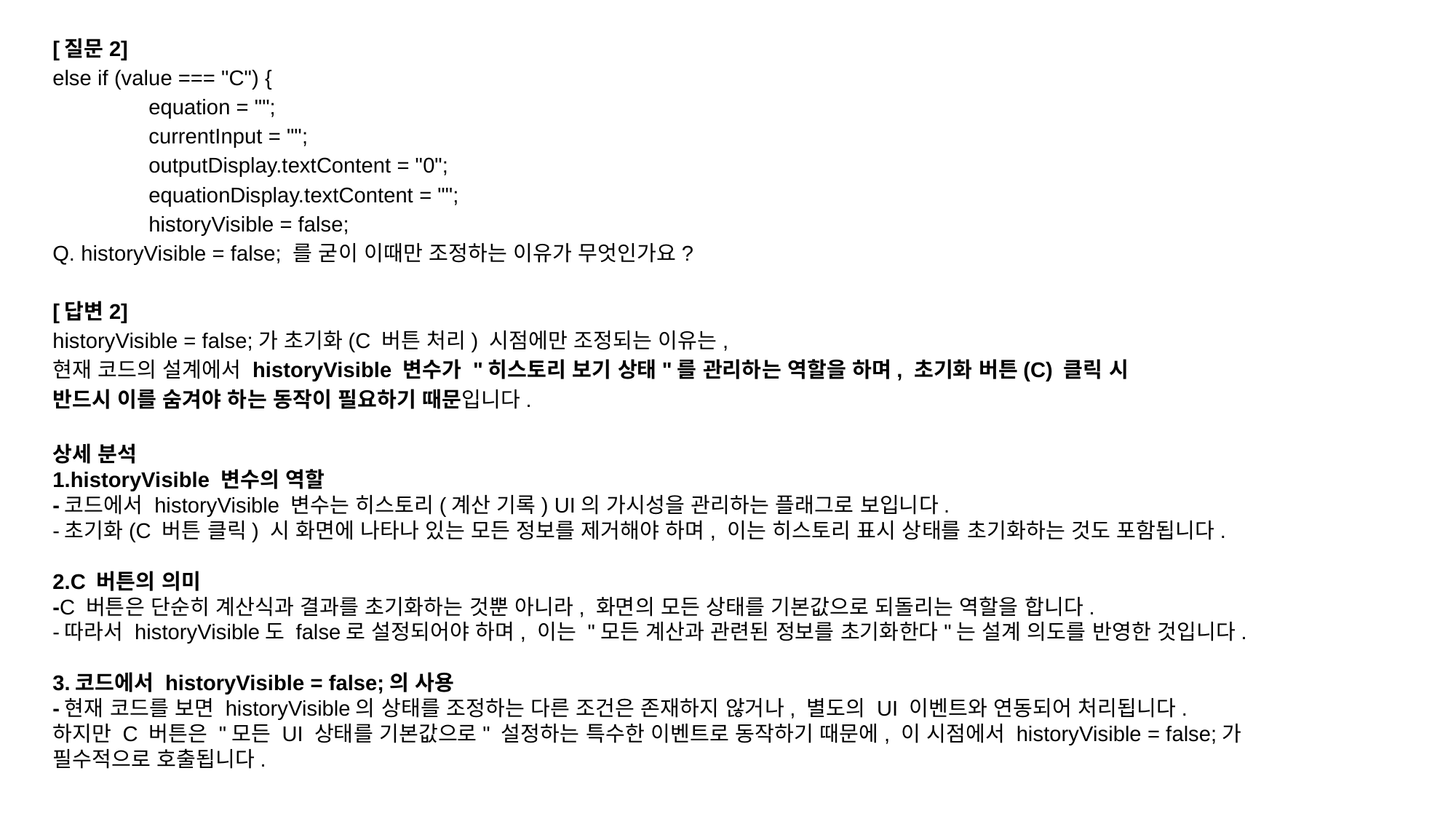

[질문2]
else if (value === "C") {
                equation = "";
                currentInput = "";
                outputDisplay.textContent = "0";
                equationDisplay.textContent = "";
                historyVisible = false;
Q. historyVisible = false; 를 굳이 이때만 조정하는 이유가 무엇인가요?

[답변2]
historyVisible = false;가 초기화(C 버튼 처리) 시점에만 조정되는 이유는,
현재 코드의 설계에서 historyVisible 변수가 "히스토리 보기 상태"를 관리하는 역할을 하며, 초기화 버튼(C) 클릭 시
반드시 이를 숨겨야 하는 동작이 필요하기 때문입니다.

상세 분석
1.historyVisible 변수의 역할
-코드에서 historyVisible 변수는 히스토리(계산 기록) UI의 가시성을 관리하는 플래그로 보입니다.
-초기화(C 버튼 클릭) 시 화면에 나타나 있는 모든 정보를 제거해야 하며, 이는 히스토리 표시 상태를 초기화하는 것도 포함됩니다.

2.C 버튼의 의미
-C 버튼은 단순히 계산식과 결과를 초기화하는 것뿐 아니라, 화면의 모든 상태를 기본값으로 되돌리는 역할을 합니다.
-따라서 historyVisible도 false로 설정되어야 하며, 이는 "모든 계산과 관련된 정보를 초기화한다"는 설계 의도를 반영한 것입니다.

3.코드에서 historyVisible = false;의 사용
-현재 코드를 보면 historyVisible의 상태를 조정하는 다른 조건은 존재하지 않거나, 별도의 UI 이벤트와 연동되어 처리됩니다.
하지만 C 버튼은 "모든 UI 상태를 기본값으로" 설정하는 특수한 이벤트로 동작하기 때문에, 이 시점에서 historyVisible = false;가
필수적으로 호출됩니다.